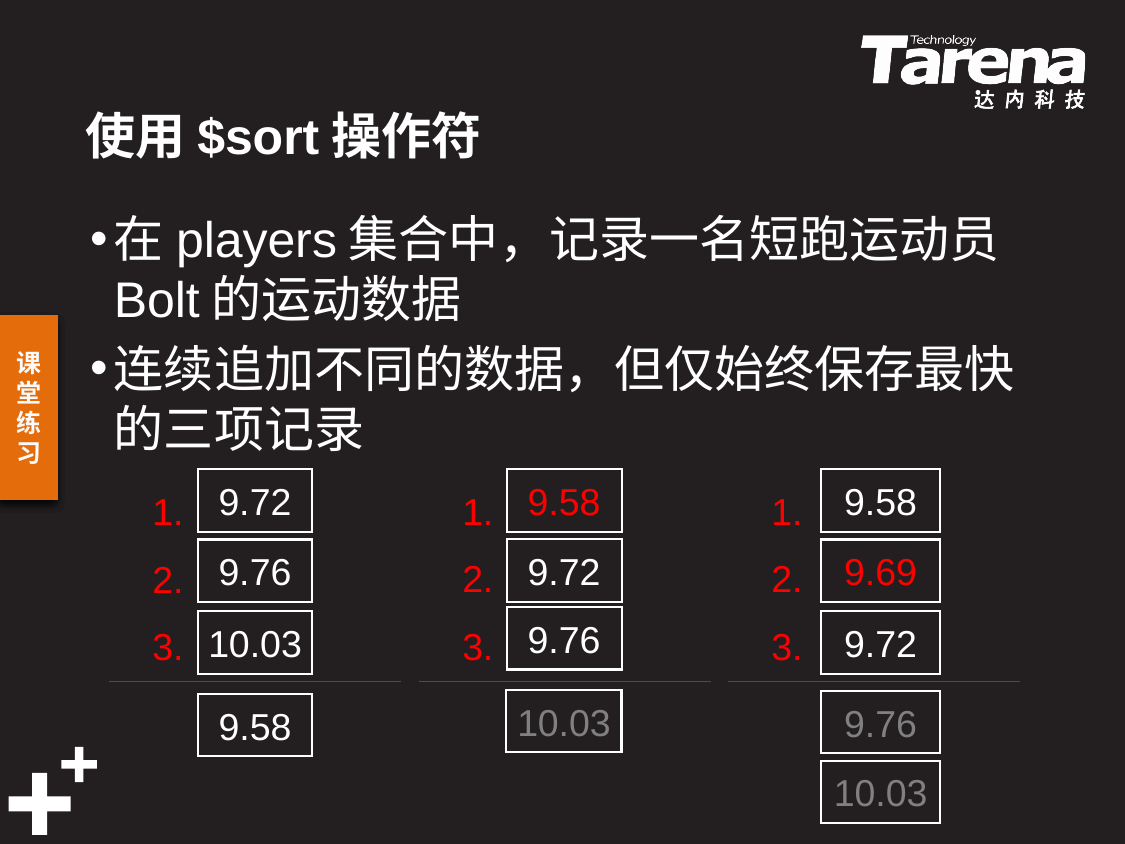

# 使用$sort操作符
在players集合中，记录一名短跑运动员Bolt的运动数据
连续追加不同的数据，但仅始终保存最快的三项记录
1.
2.
3.
9.58
9.69
9.72
9.76
10.03
1.
2.
3.
9.58
9.72
9.76
10.03
1.
2.
3.
9.72
9.76
10.03
9.58